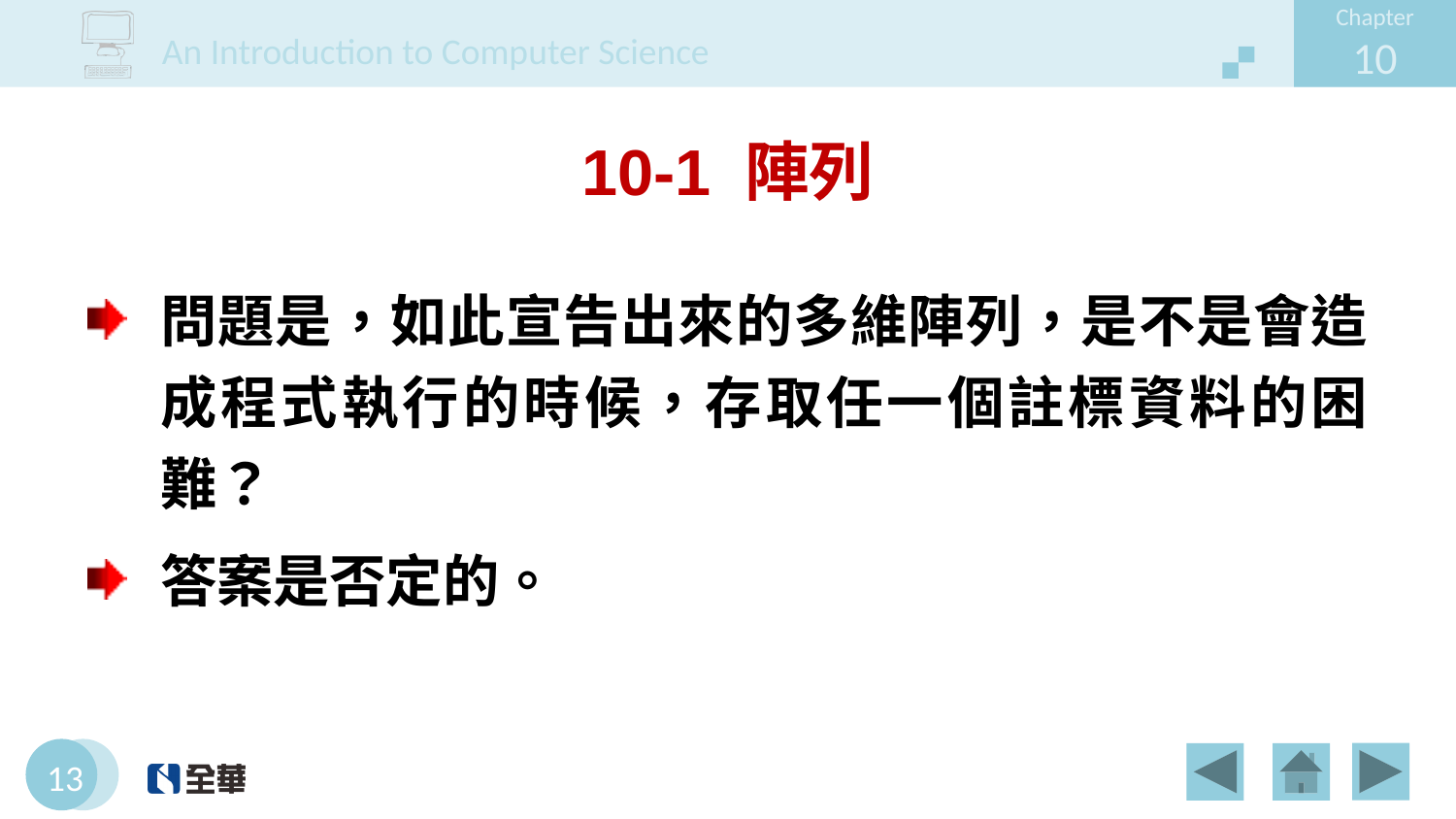

# 10-1 陣列
問題是，如此宣告出來的多維陣列，是不是會造成程式執行的時候，存取任一個註標資料的困難？
答案是否定的。